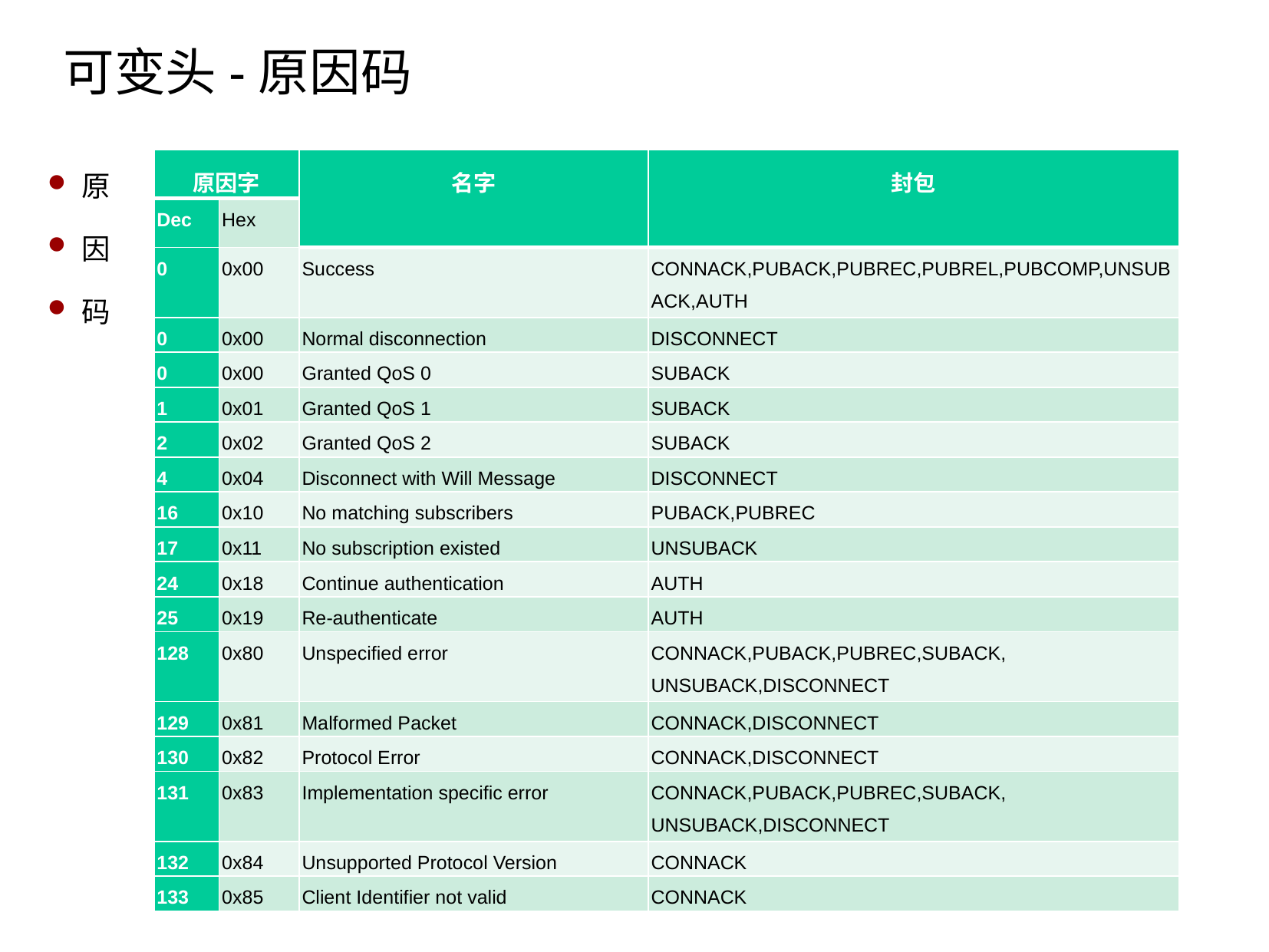

可变头-原因码
| 原因字 |  | 名字 | 封包 |
| --- | --- | --- | --- |
| Dec | Hex |  |  |
| 0 | 0x00 | Success | CONNACK,PUBACK,PUBREC,PUBREL,PUBCOMP,UNSUBACK,AUTH |
| 0 | 0x00 | Normal disconnection | DISCONNECT |
| 0 | 0x00 | Granted QoS 0 | SUBACK |
| 1 | 0x01 | Granted QoS 1 | SUBACK |
| 2 | 0x02 | Granted QoS 2 | SUBACK |
| 4 | 0x04 | Disconnect with Will Message | DISCONNECT |
| 16 | 0x10 | No matching subscribers | PUBACK,PUBREC |
| 17 | 0x11 | No subscription existed | UNSUBACK |
| 24 | 0x18 | Continue authentication | AUTH |
| 25 | 0x19 | Re-authenticate | AUTH |
| 128 | 0x80 | Unspecified error | CONNACK,PUBACK,PUBREC,SUBACK, UNSUBACK,DISCONNECT |
| 129 | 0x81 | Malformed Packet | CONNACK,DISCONNECT |
| 130 | 0x82 | Protocol Error | CONNACK,DISCONNECT |
| 131 | 0x83 | Implementation specific error | CONNACK,PUBACK,PUBREC,SUBACK, UNSUBACK,DISCONNECT |
| 132 | 0x84 | Unsupported Protocol Version | CONNACK |
| 133 | 0x85 | Client Identifier not valid | CONNACK |
原
因
码